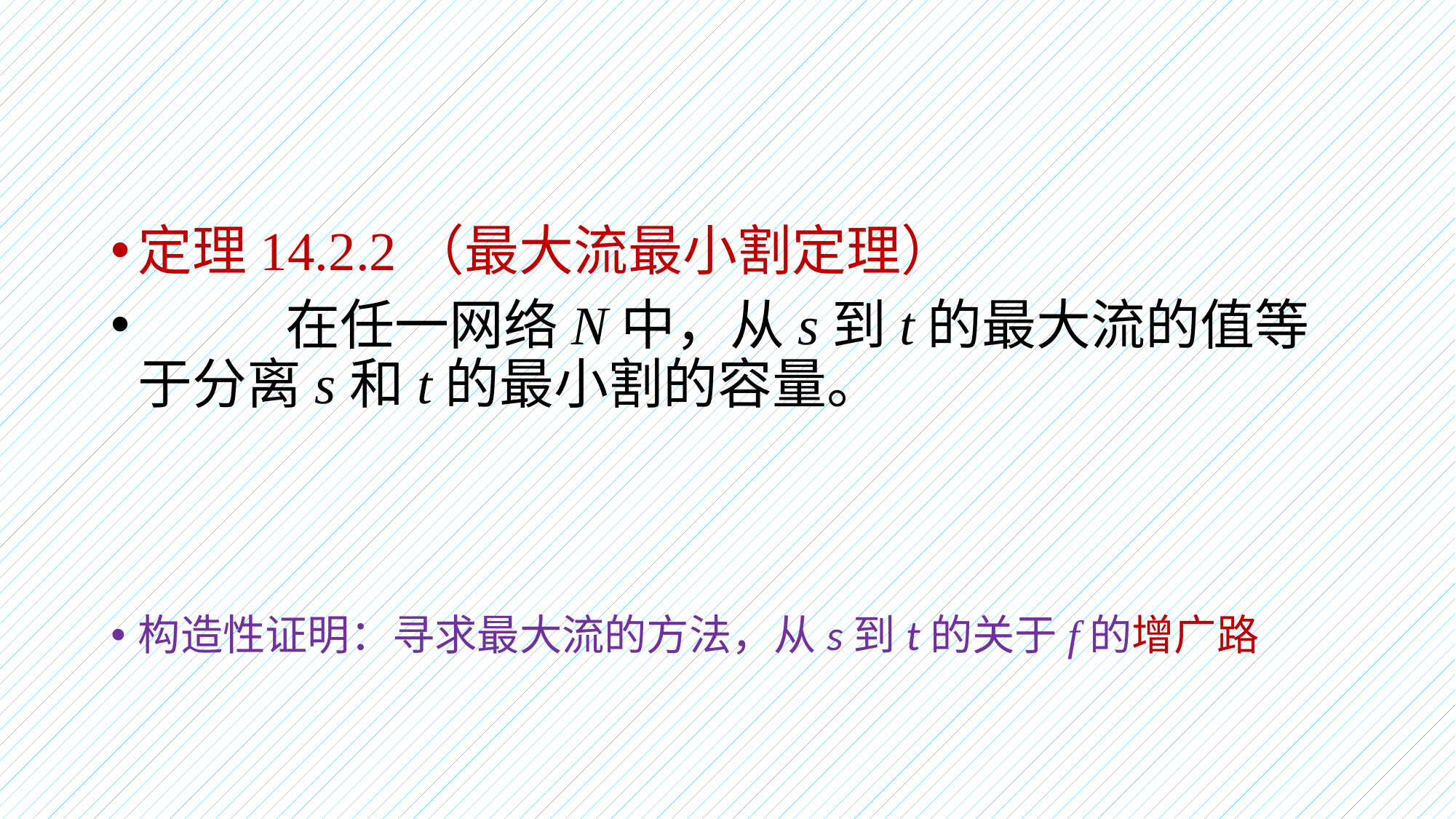

#
定理14.2.2（最大流最小割定理）
           在任一网络N中，从s到t的最大流的值等于分离s和t的最小割的容量。

构造性证明：寻求最大流的方法，从s到t的关于f的增广路